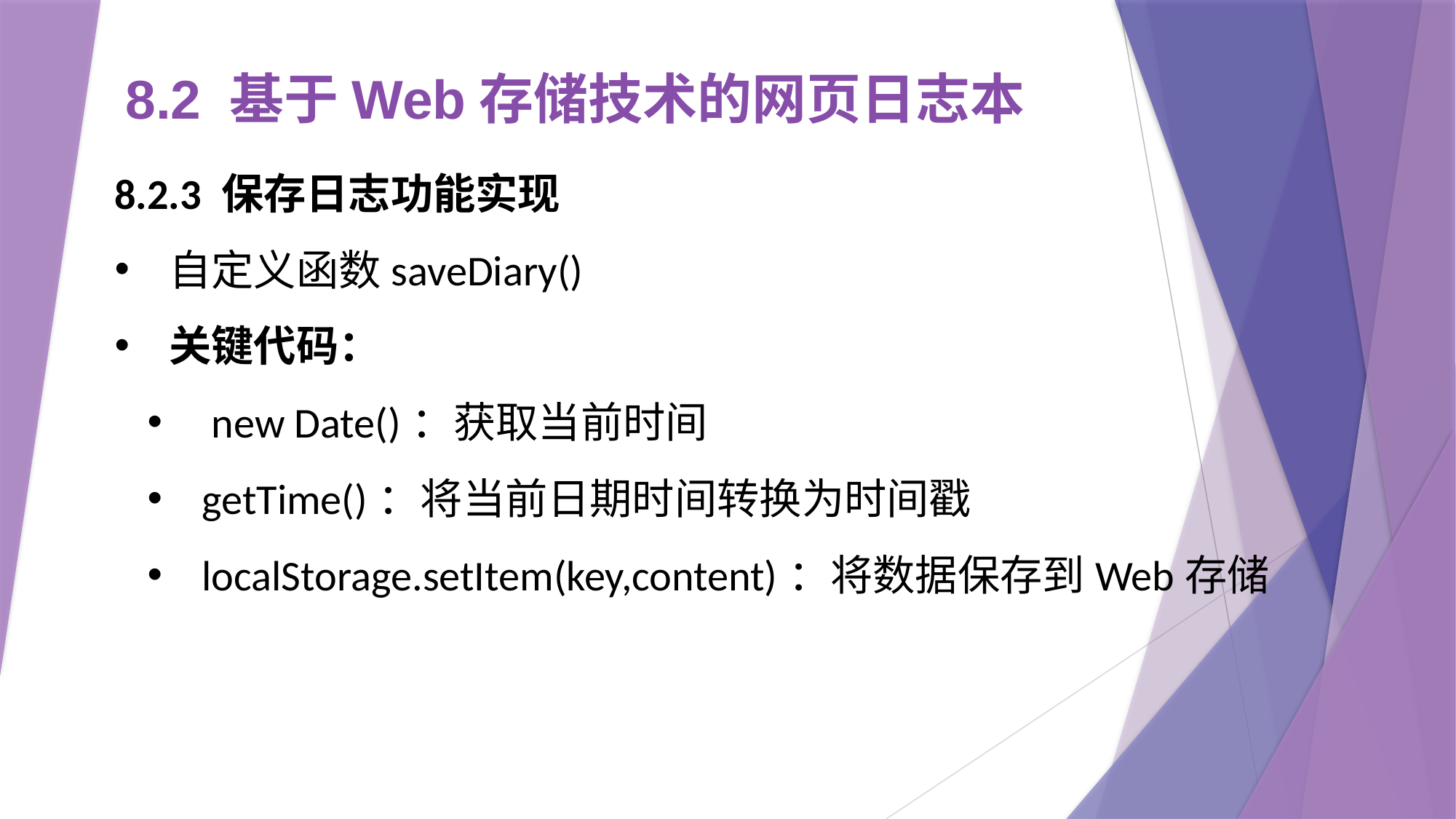

# 8.2 基于Web存储技术的网页日志本
8.2.3 保存日志功能实现
自定义函数saveDiary()
关键代码：
 new Date()：获取当前时间
getTime()：将当前日期时间转换为时间戳
localStorage.setItem(key,content)：将数据保存到Web存储